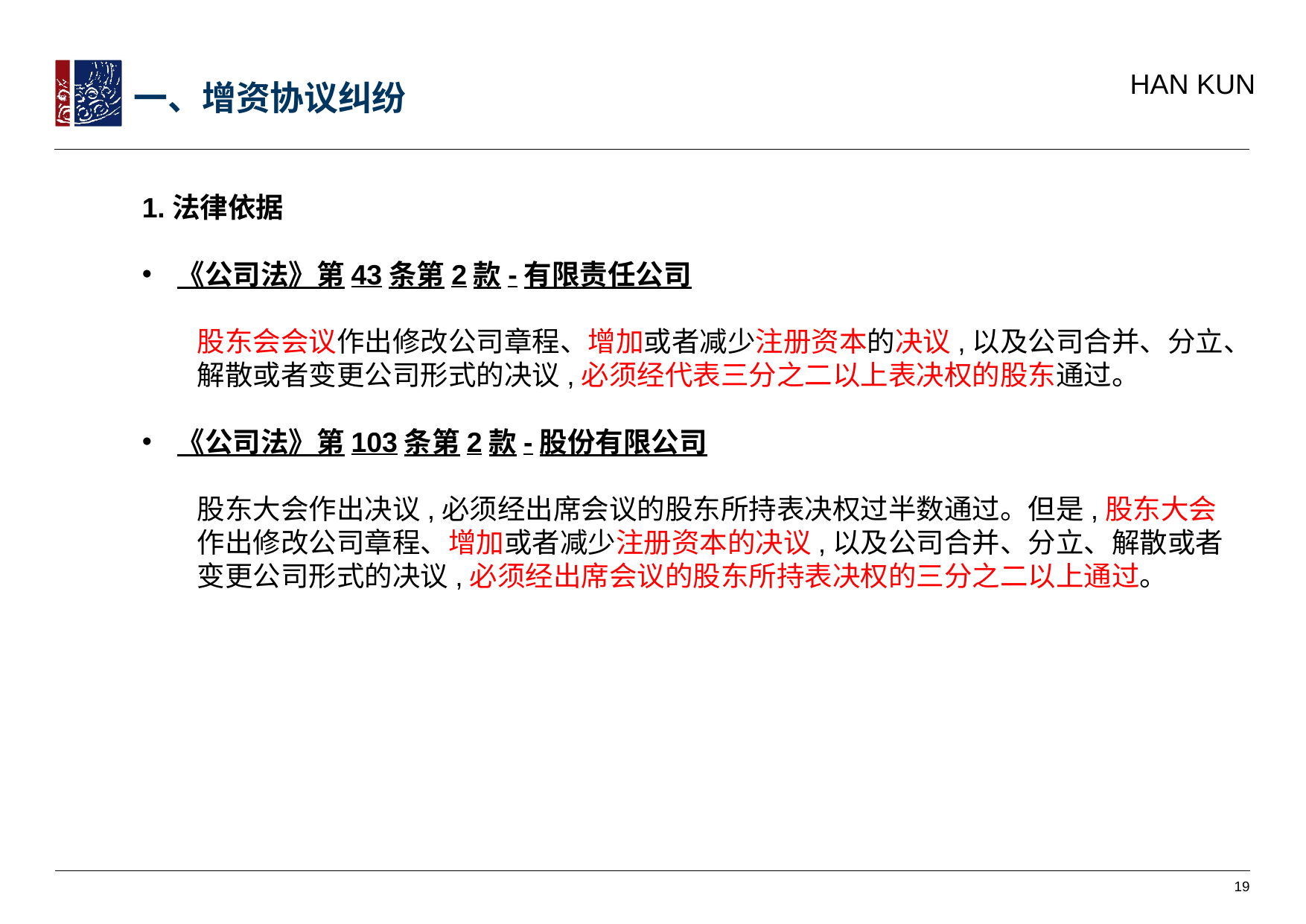

一、增资协议纠纷
1.法律依据

《公司法》第43条第2款-有限责任公司

股东会会议作出修改公司章程、增加或者减少注册资本的决议,以及公司合并、分立、解散或者变更公司形式的决议,必须经代表三分之二以上表决权的股东通过。

《公司法》第103条第2款-股份有限公司

股东大会作出决议,必须经出席会议的股东所持表决权过半数通过。但是,股东大会作出修改公司章程、增加或者减少注册资本的决议,以及公司合并、分立、解散或者变更公司形式的决议,必须经出席会议的股东所持表决权的三分之二以上通过。